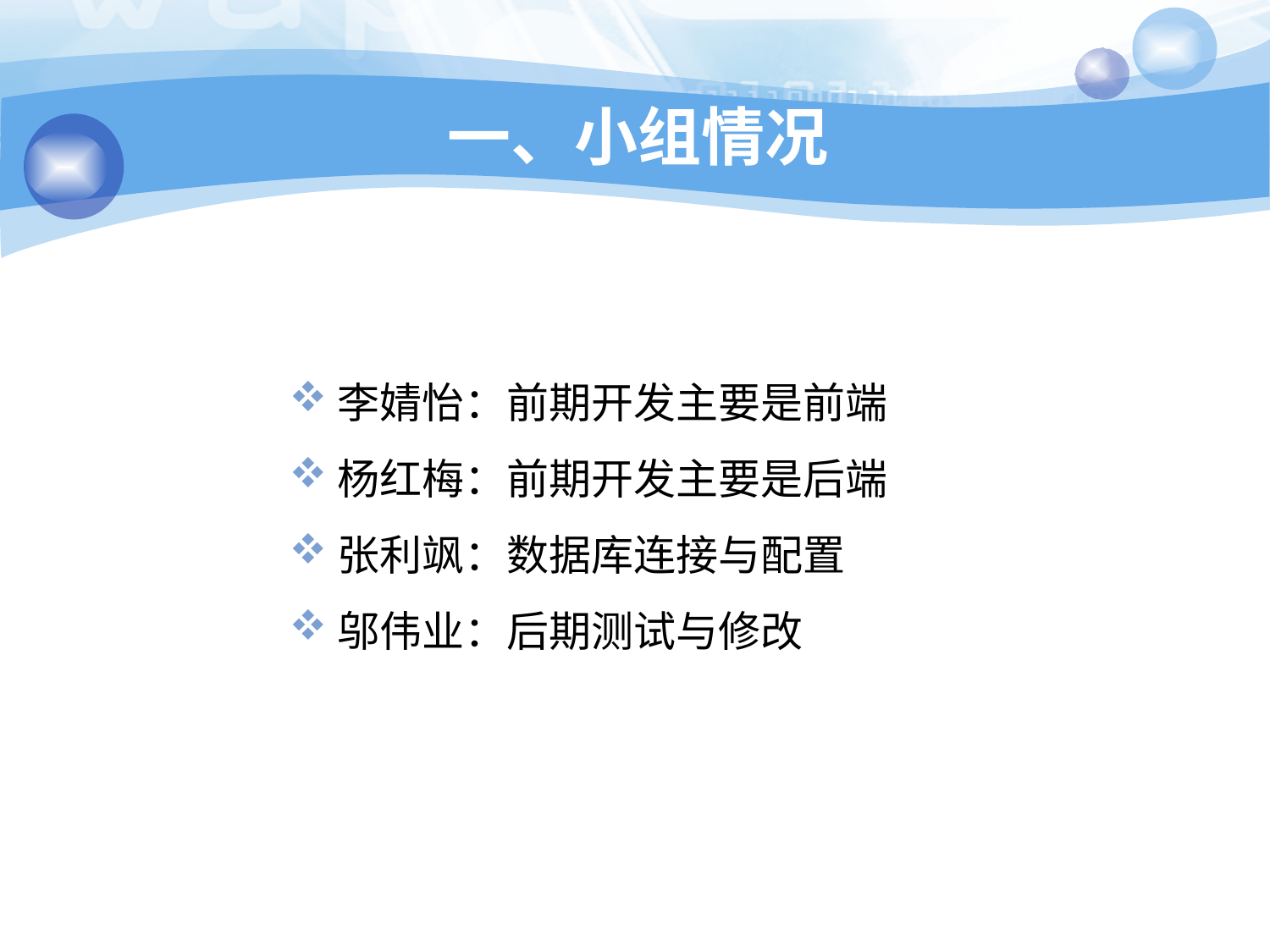

# 一、小组情况
李婧怡：前期开发主要是前端
杨红梅：前期开发主要是后端
张利飒：数据库连接与配置
邬伟业：后期测试与修改